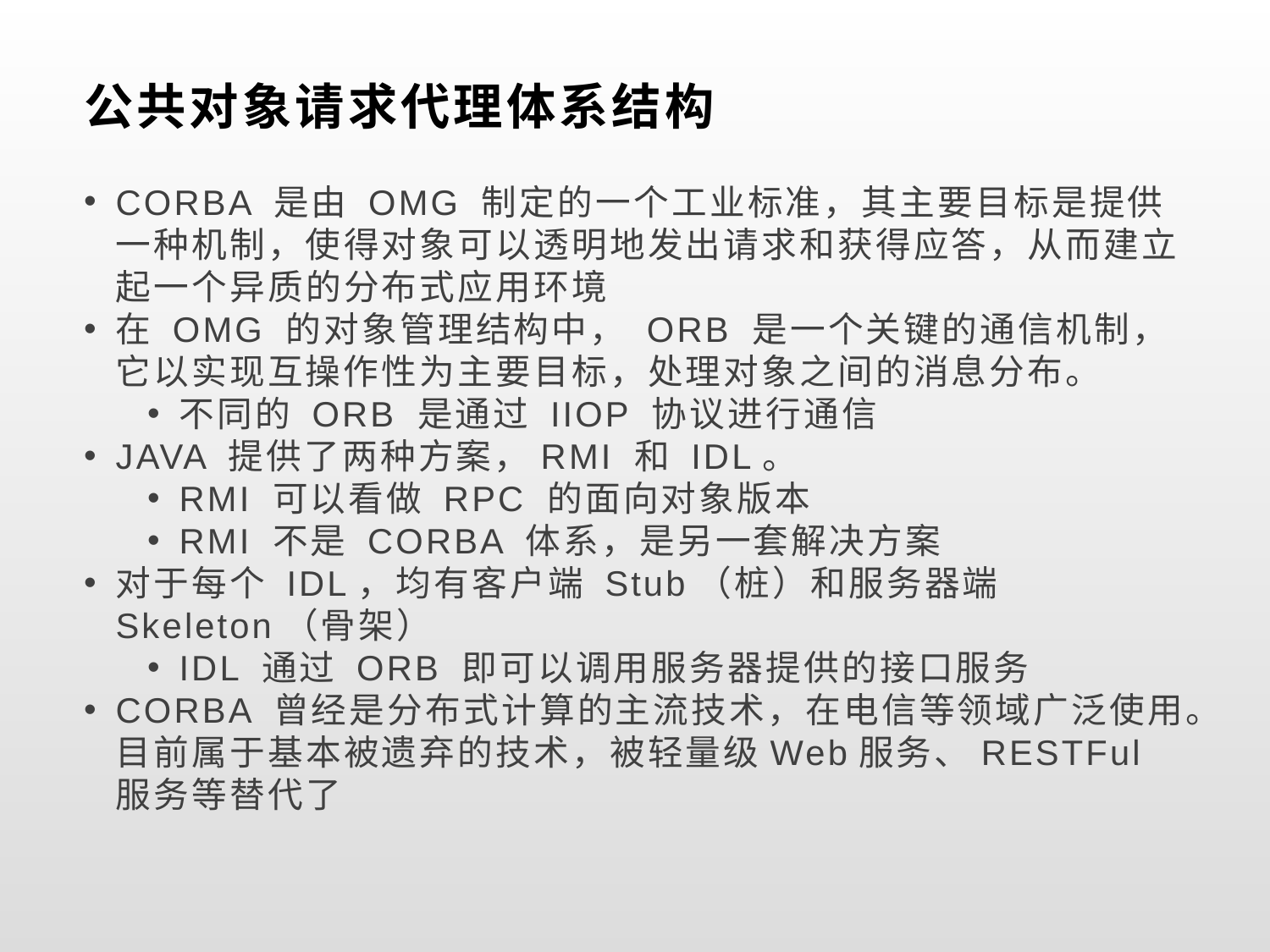

# 公共对象请求代理体系结构
CORBA 是由 OMG 制定的一个工业标准，其主要目标是提供一种机制，使得对象可以透明地发出请求和获得应答，从而建立起一个异质的分布式应用环境
在 OMG 的对象管理结构中， ORB 是一个关键的通信机制，它以实现互操作性为主要目标，处理对象之间的消息分布。
不同的 ORB 是通过 IIOP 协议进行通信
JAVA 提供了两种方案，RMI 和 IDL。
RMI 可以看做 RPC 的面向对象版本
RMI 不是 CORBA 体系，是另一套解决方案
对于每个 IDL，均有客户端 Stub（桩）和服务器端 Skeleton（骨架）
IDL 通过 ORB 即可以调用服务器提供的接口服务
CORBA 曾经是分布式计算的主流技术，在电信等领域广泛使用。目前属于基本被遗弃的技术，被轻量级Web服务、RESTFul 服务等替代了